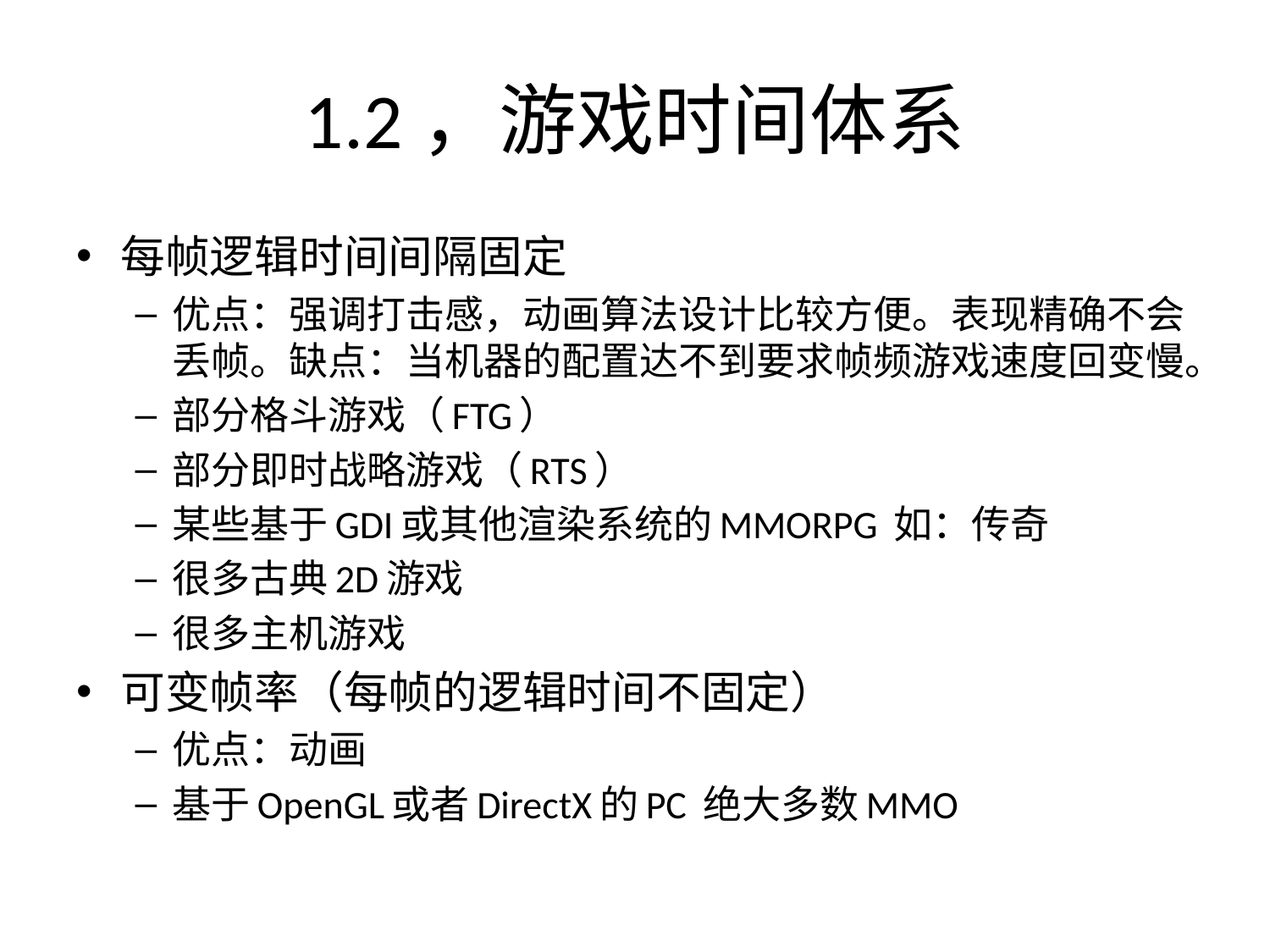

# 1.2，游戏时间体系
每帧逻辑时间间隔固定
优点：强调打击感，动画算法设计比较方便。表现精确不会丢帧。缺点：当机器的配置达不到要求帧频游戏速度回变慢。
部分格斗游戏（FTG）
部分即时战略游戏（RTS）
某些基于GDI或其他渲染系统的MMORPG 如：传奇
很多古典2D游戏
很多主机游戏
可变帧率（每帧的逻辑时间不固定）
优点：动画
基于OpenGL或者DirectX的PC 绝大多数MMO